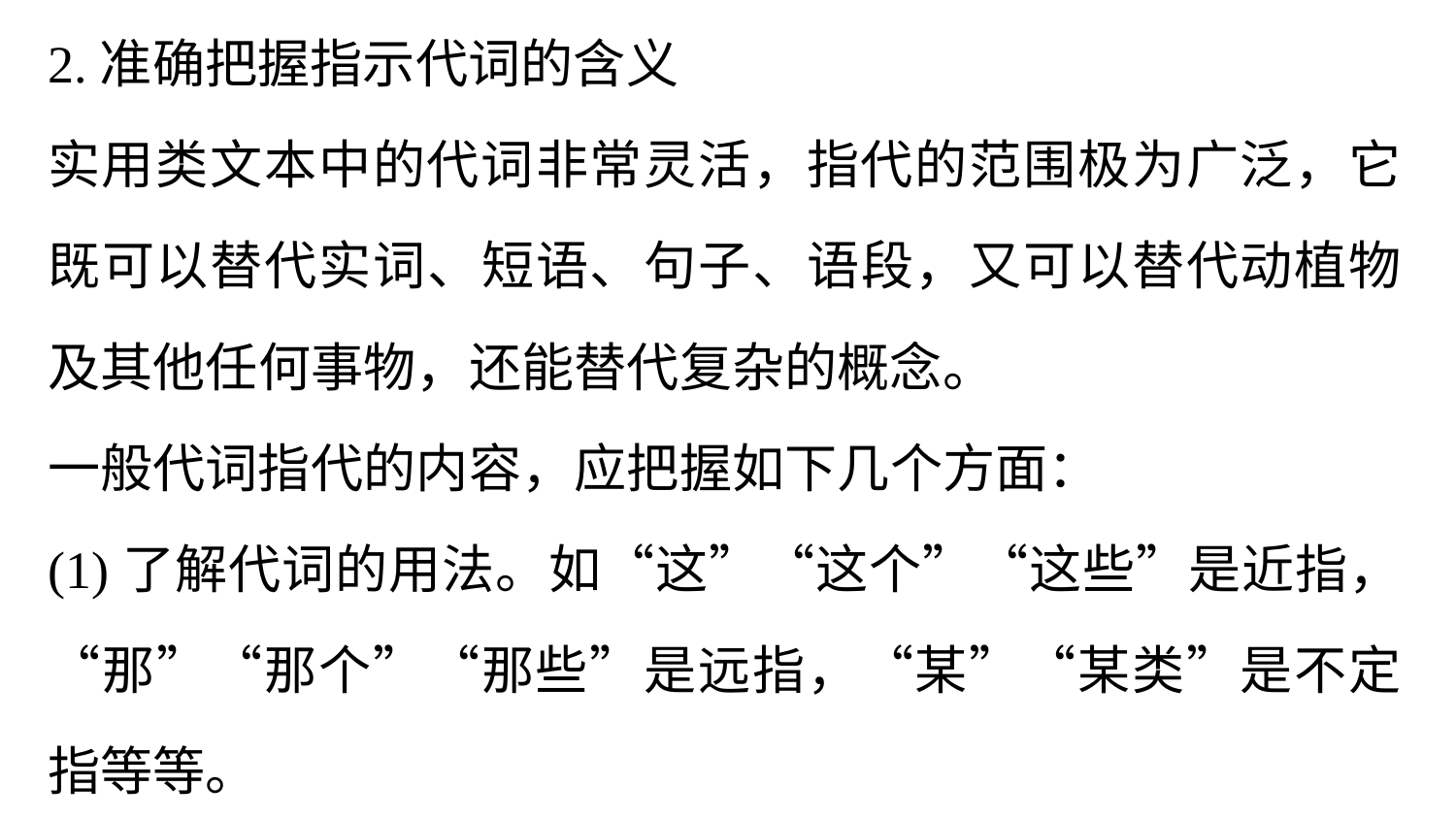

2.准确把握指示代词的含义
实用类文本中的代词非常灵活，指代的范围极为广泛，它既可以替代实词、短语、句子、语段，又可以替代动植物及其他任何事物，还能替代复杂的概念。
一般代词指代的内容，应把握如下几个方面：
(1)了解代词的用法。如“这”“这个”“这些”是近指，“那”“那个”“那些”是远指，“某”“某类”是不定指等等。